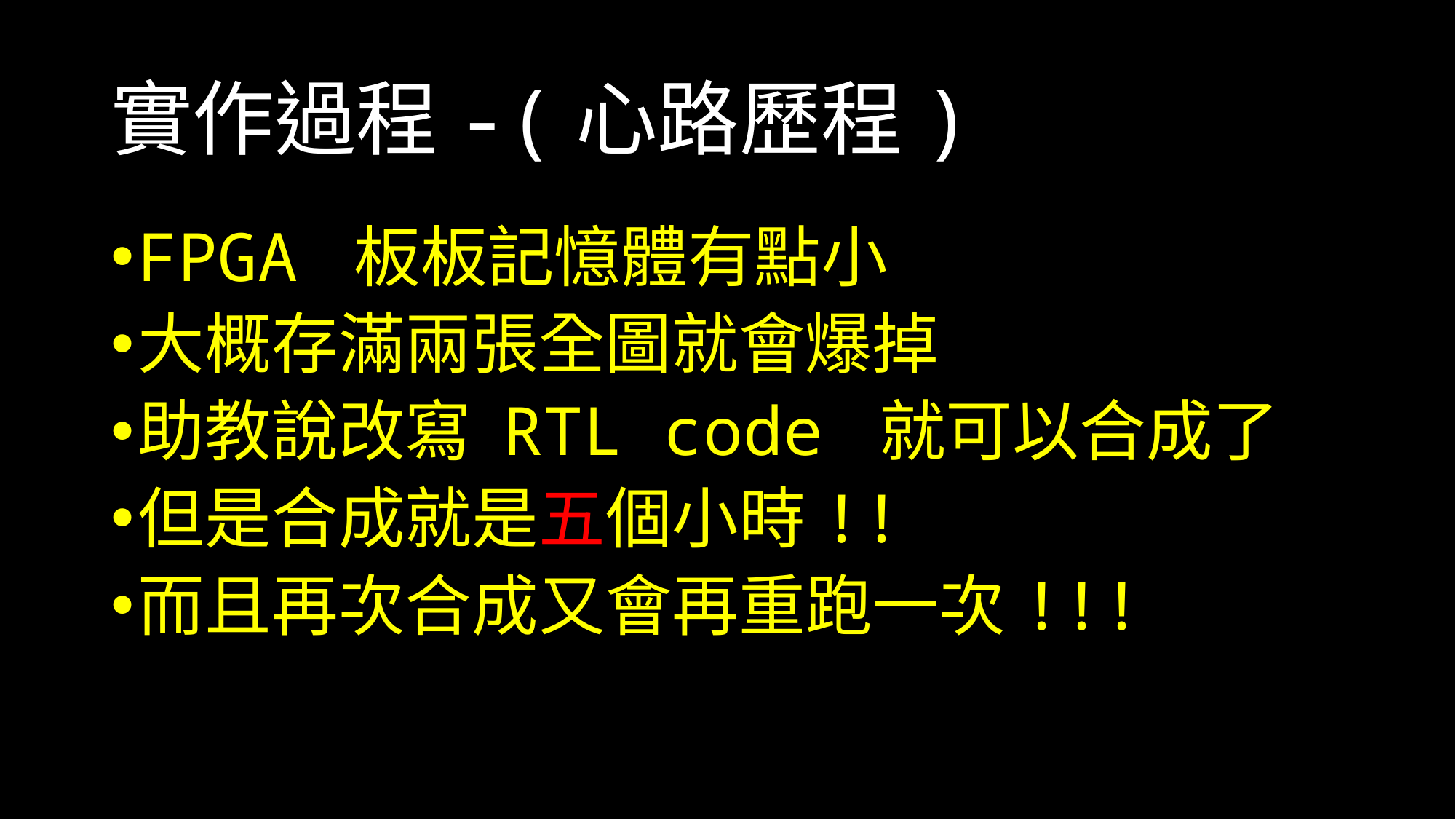

# 實作過程-(心路歷程)
FPGA 板板記憶體有點小
大概存滿兩張全圖就會爆掉
助教說改寫 RTL code 就可以合成了
但是合成就是五個小時!!
而且再次合成又會再重跑一次!!!